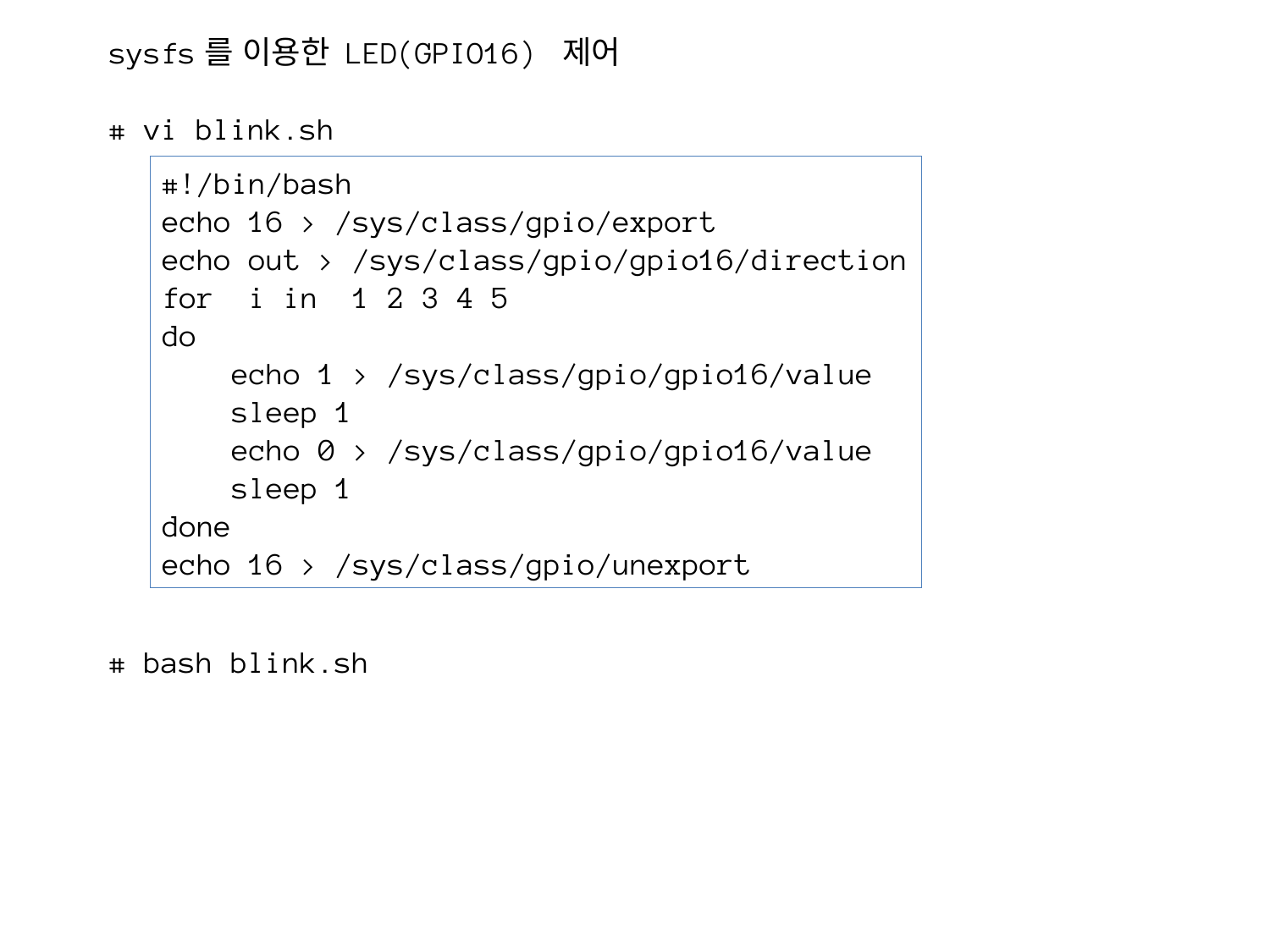

sysfs를 이용한 LED(GPIO16) 제어

# vi blink.sh

# bash blink.sh

#!/bin/bash
echo 16 > /sys/class/gpio/export
echo out > /sys/class/gpio/gpio16/direction
for  i in  1 2 3 4 5
do
    echo 1 > /sys/class/gpio/gpio16/value
    sleep 1
    echo 0 > /sys/class/gpio/gpio16/value
    sleep 1
done
echo 16 > /sys/class/gpio/unexport